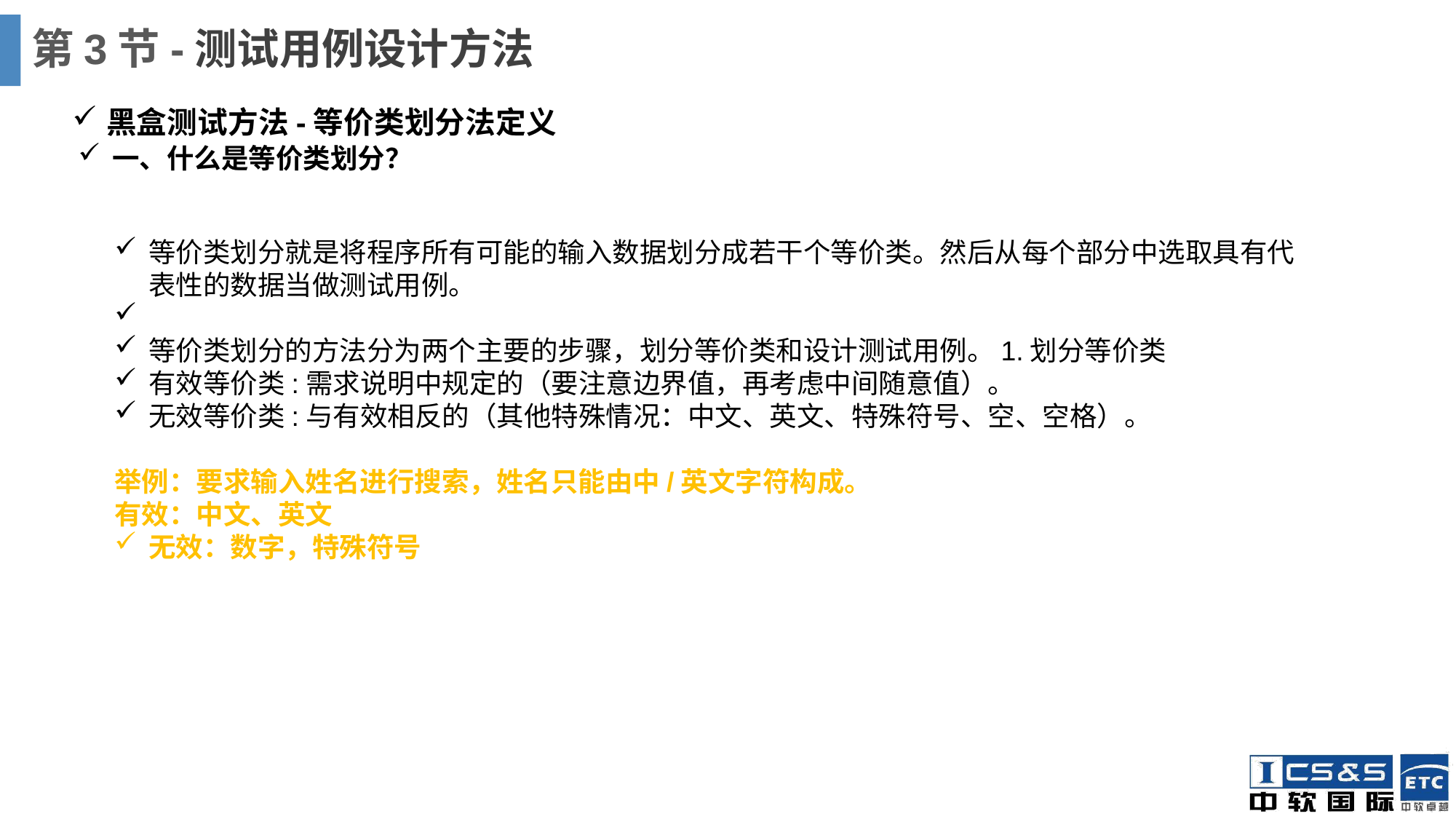

# 第3节-测试用例设计方法
黑盒测试方法-等价类划分法定义
一、什么是等价类划分？
等价类划分就是将程序所有可能的输入数据划分成若干个等价类。然后从每个部分中选取具有代表性的数据当做测试用例。
等价类划分的方法分为两个主要的步骤，划分等价类和设计测试用例。1.划分等价类有效等价类:需求说明中规定的（要注意边界值，再考虑中间随意值）。无效等价类:与有效相反的（其他特殊情况：中文、英文、特殊符号、空、空格）。

举例：要求输入姓名进行搜索，姓名只能由中/英文字符构成。有效：中文、英文无效：数字，特殊符号